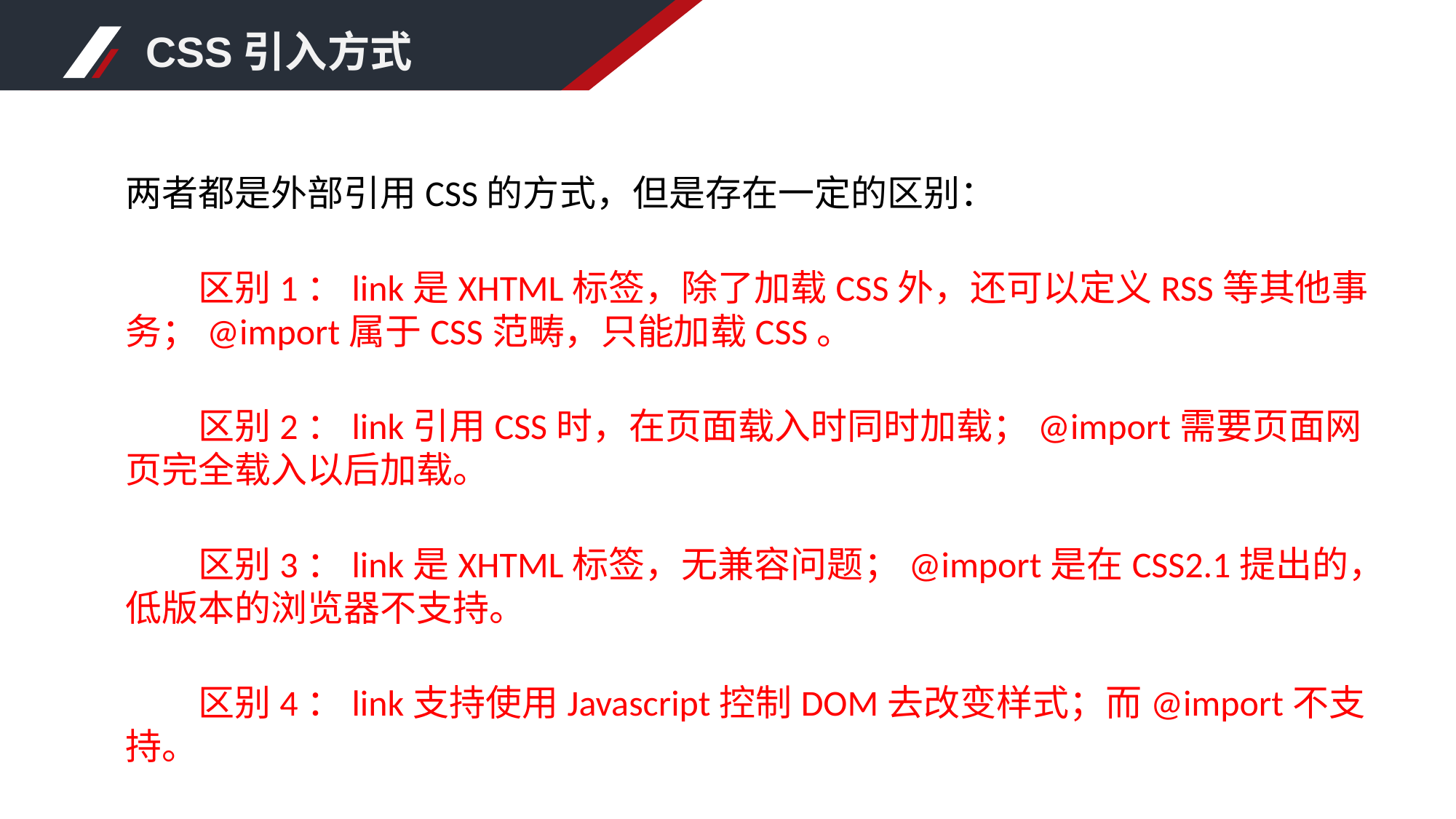

CSS引入方式
两者都是外部引用CSS的方式，但是存在一定的区别：

　　区别1：link是XHTML标签，除了加载CSS外，还可以定义RSS等其他事务；@import属于CSS范畴，只能加载CSS。

　　区别2：link引用CSS时，在页面载入时同时加载；@import需要页面网页完全载入以后加载。

　　区别3：link是XHTML标签，无兼容问题；@import是在CSS2.1提出的，低版本的浏览器不支持。

　　区别4：link支持使用Javascript控制DOM去改变样式；而@import不支持。